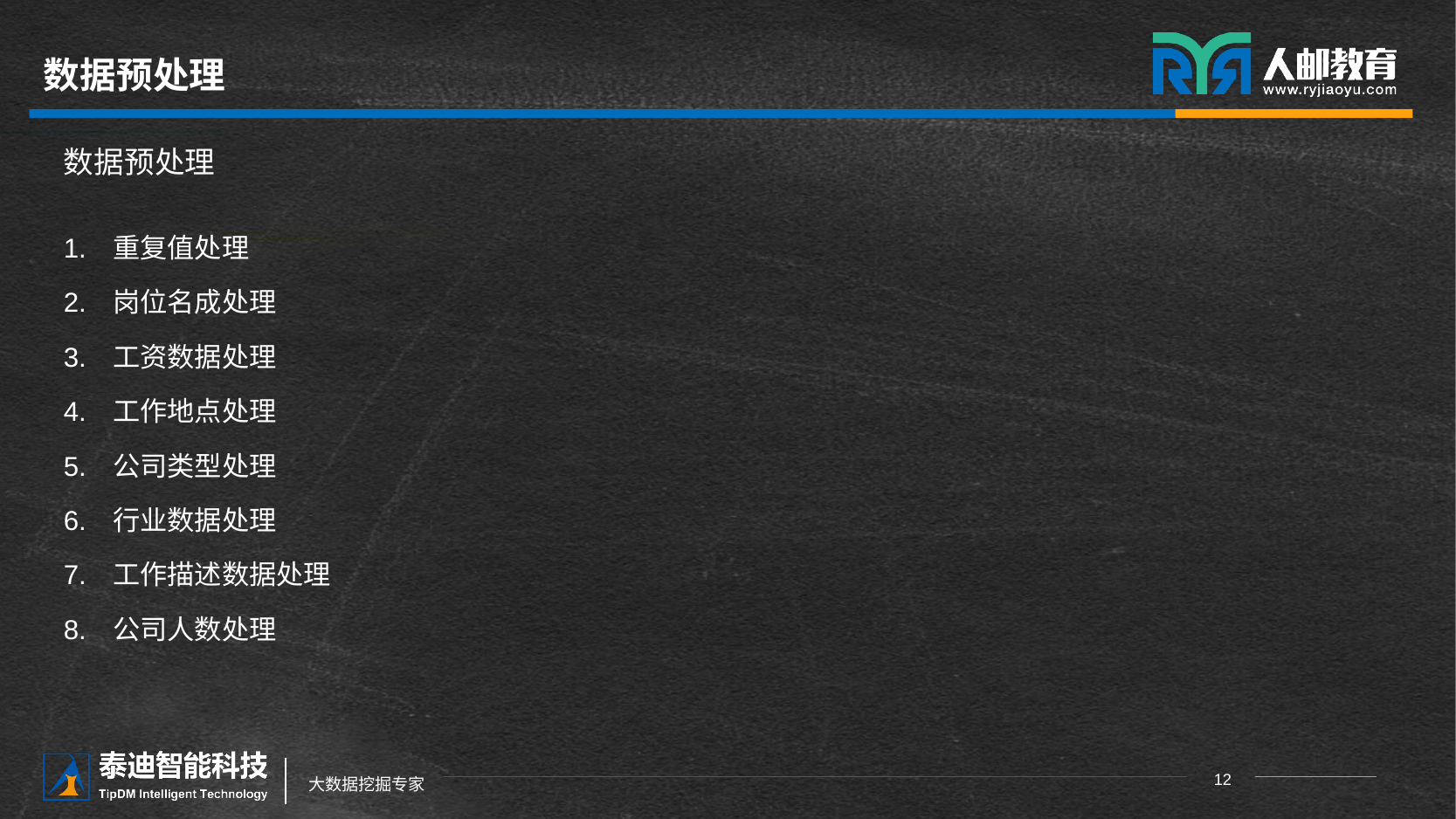

# 数据预处理
数据预处理
重复值处理
岗位名成处理
工资数据处理
工作地点处理
公司类型处理
行业数据处理
工作描述数据处理
公司人数处理